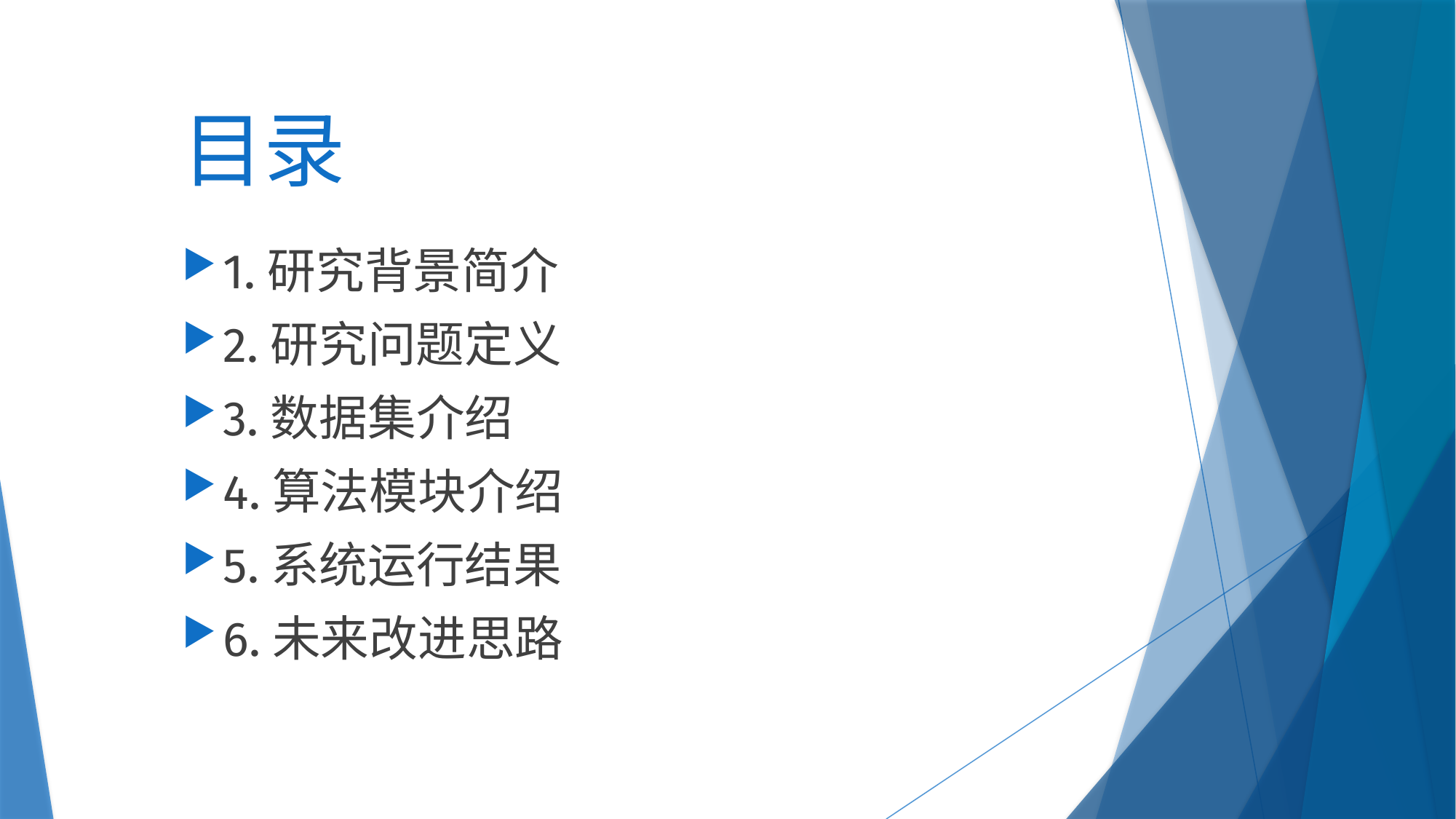

# 目录
1.研究背景简介
2.研究问题定义
3.数据集介绍
4.算法模块介绍
5.系统运行结果
6.未来改进思路